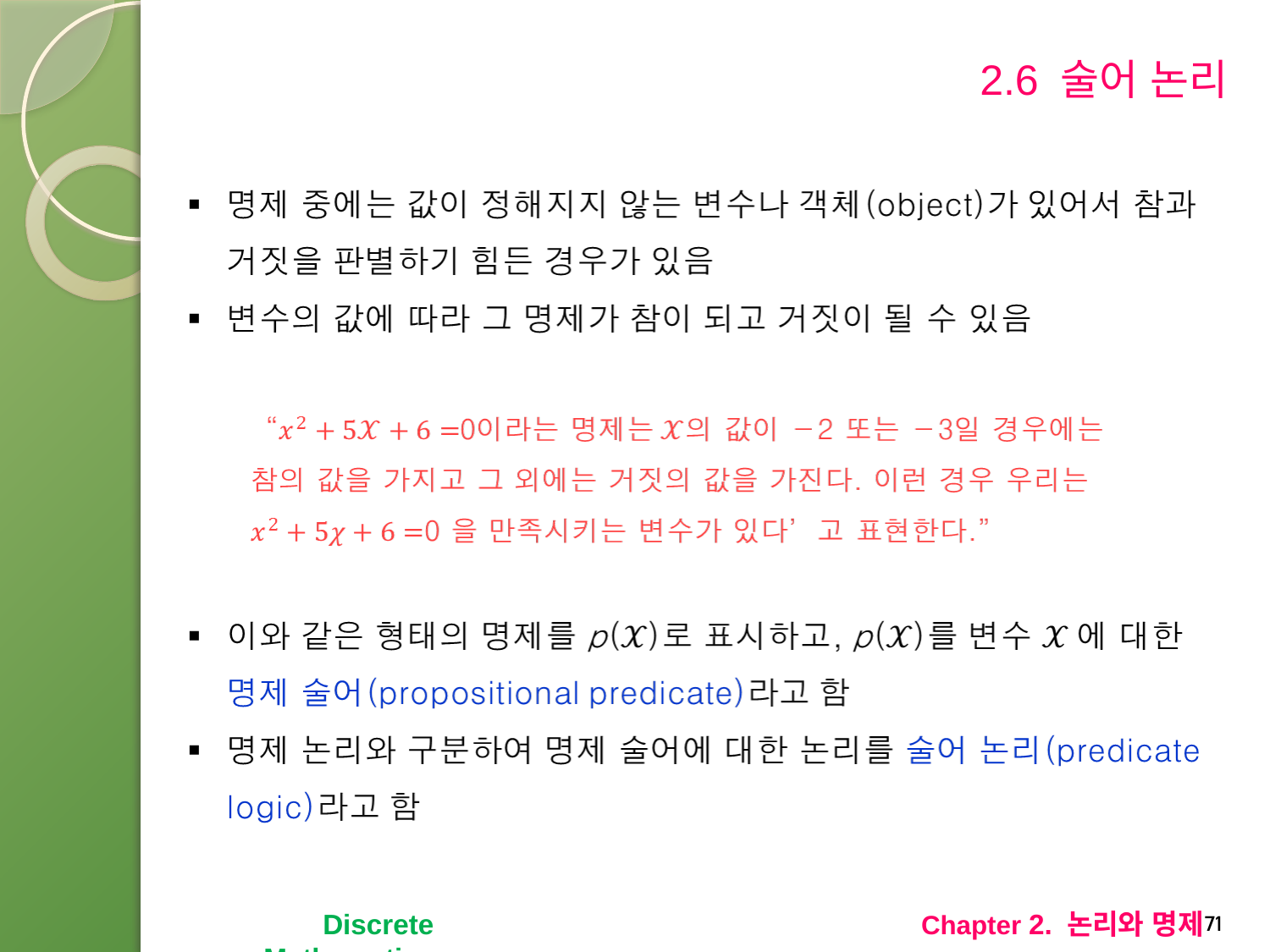

# 2.6 술어 논리

Discrete Mathematics
Chapter 2. 논리와 명제
71